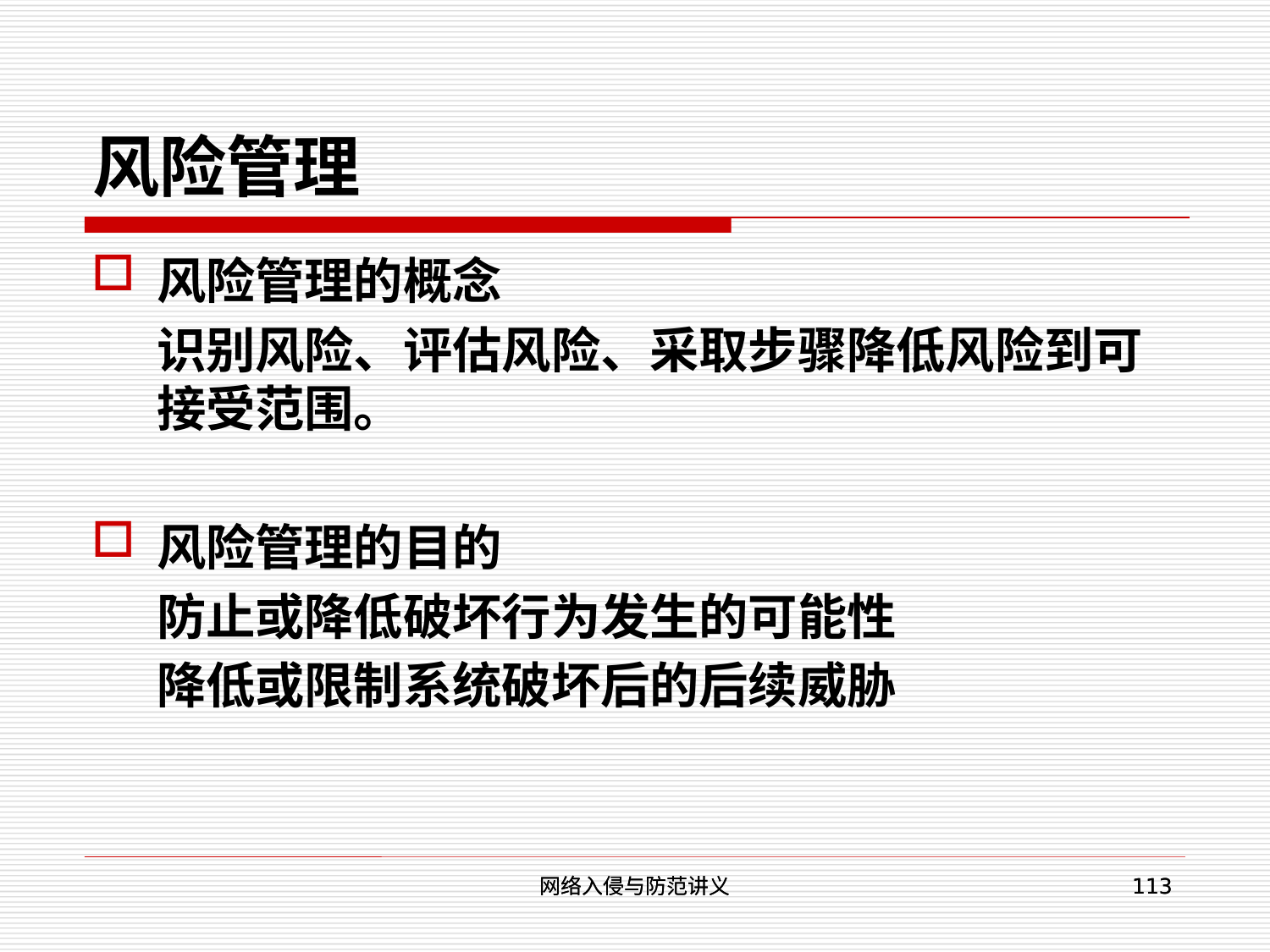

风险管理
风险管理的概念
	识别风险、评估风险、采取步骤降低风险到可接受范围。

风险管理的目的
	防止或降低破坏行为发生的可能性
	降低或限制系统破坏后的后续威胁

网络入侵与防范讲义
网络入侵与防范讲义
113
113